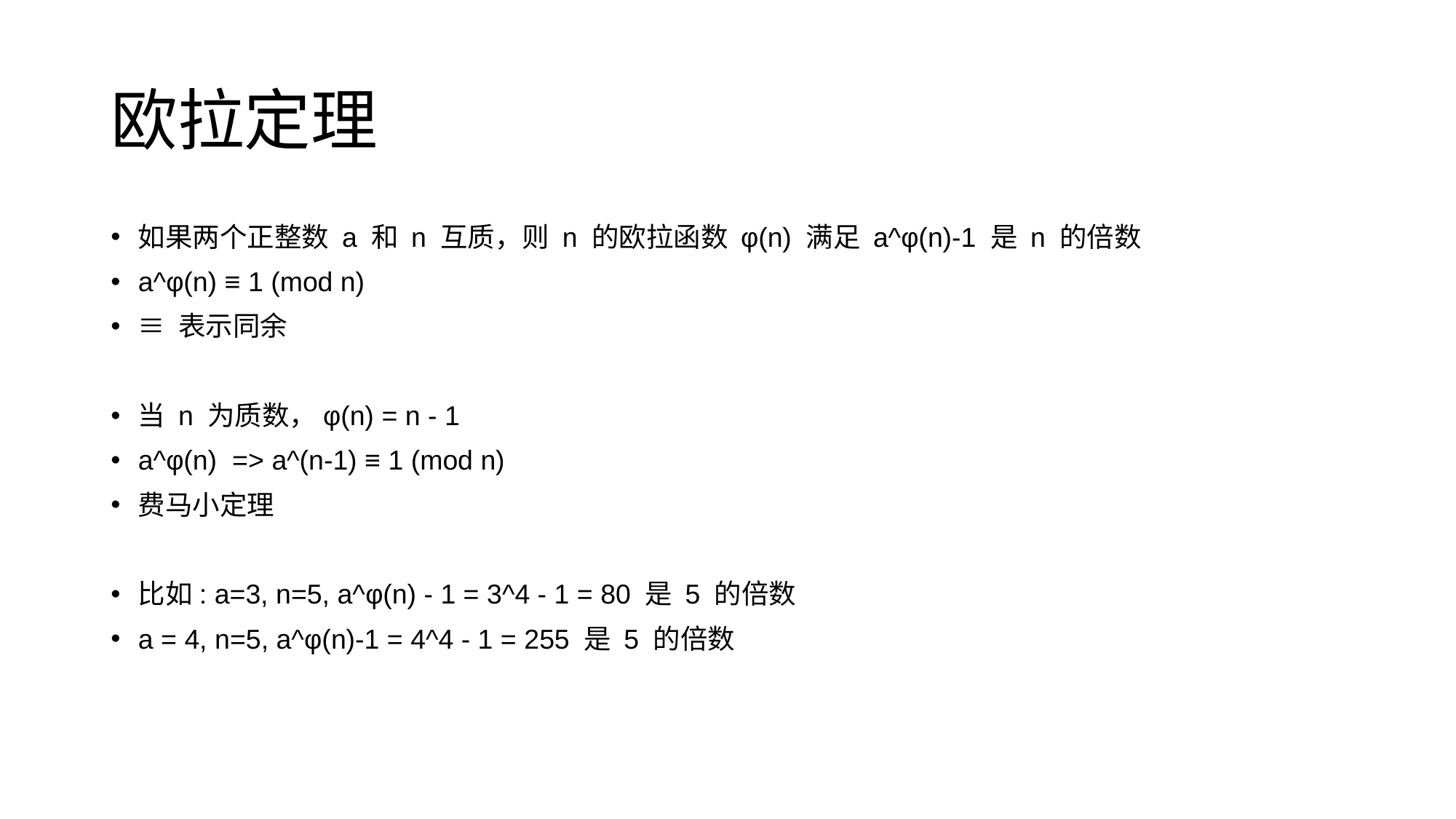

# 欧拉定理
如果两个正整数 a 和 n 互质，则 n 的欧拉函数 φ(n) 满足 a^φ(n)-1 是 n 的倍数
a^φ(n) ≡ 1 (mod n)
≡ 表示同余

当 n 为质数，φ(n) = n - 1
a^φ(n)  => a^(n-1) ≡ 1 (mod n)
费马小定理

比如: a=3, n=5, a^φ(n) - 1 = 3^4 - 1 = 80 是 5 的倍数
a = 4, n=5, a^φ(n)-1 = 4^4 - 1 = 255 是 5 的倍数